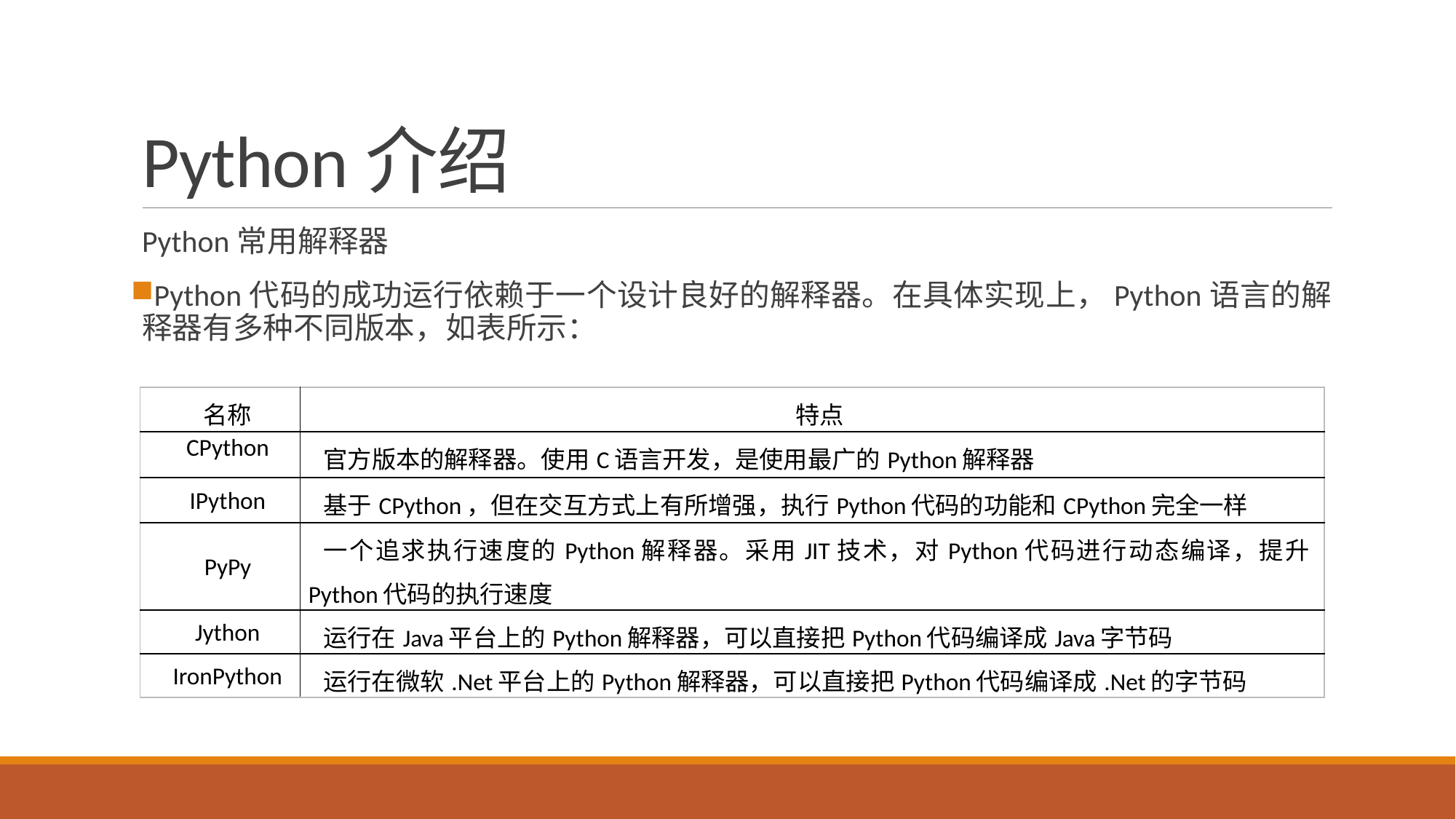

# Python介绍
Python常用解释器
Python代码的成功运行依赖于一个设计良好的解释器。在具体实现上，Python语言的解释器有多种不同版本，如表所示：
| 名称 | 特点 |
| --- | --- |
| CPython | 官方版本的解释器。使用C语言开发，是使用最广的Python解释器 |
| IPython | 基于CPython，但在交互方式上有所增强，执行Python代码的功能和CPython完全一样 |
| PyPy | 一个追求执行速度的Python解释器。采用JIT技术，对Python代码进行动态编译，提升Python代码的执行速度 |
| Jython | 运行在Java平台上的Python解释器，可以直接把Python代码编译成Java字节码 |
| IronPython | 运行在微软.Net平台上的Python解释器，可以直接把Python代码编译成.Net的字节码 |